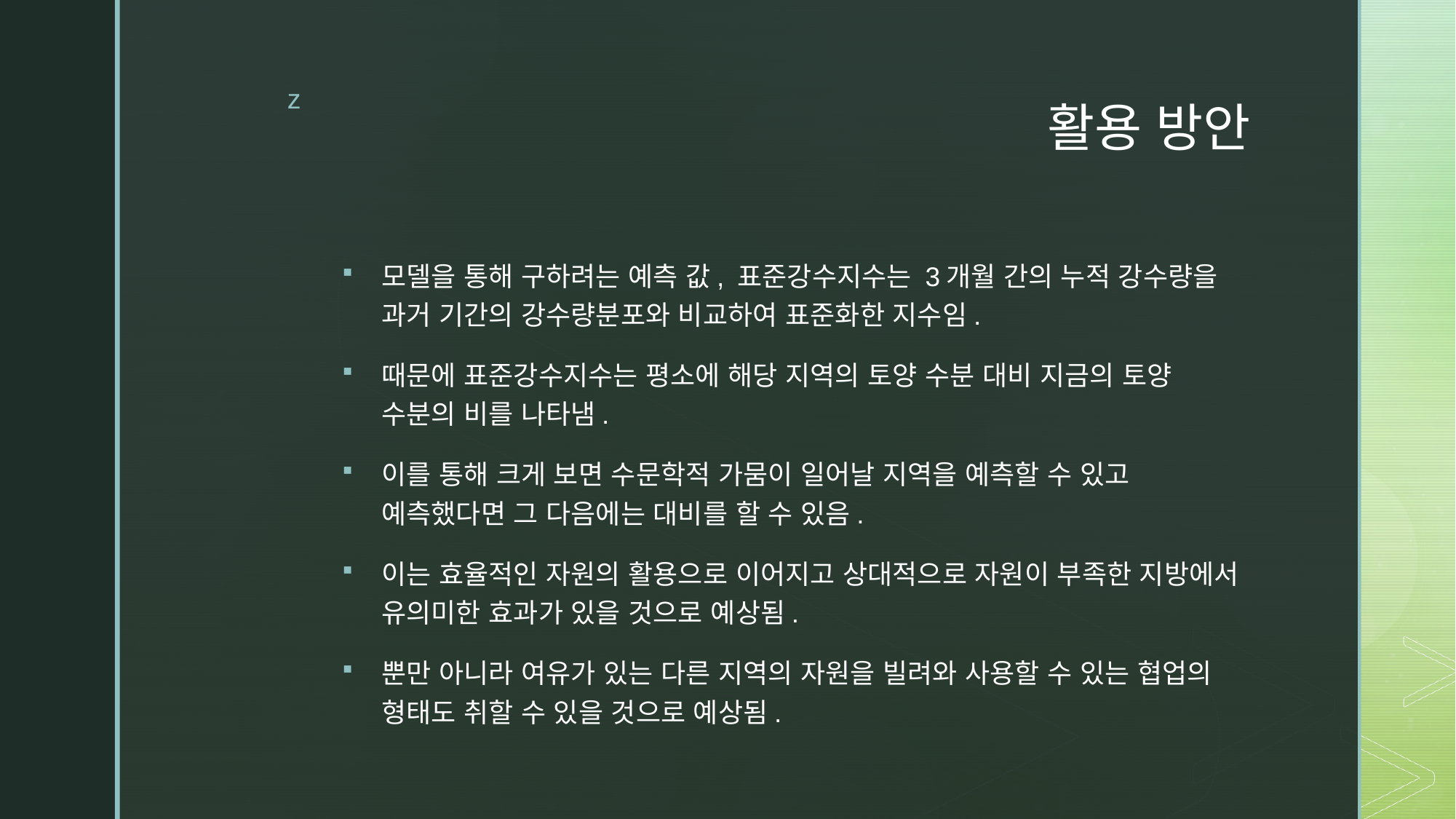

# 활용 방안
모델을 통해 구하려는 예측 값, 표준강수지수는 3개월 간의 누적 강수량을 과거 기간의 강수량분포와 비교하여 표준화한 지수임.
때문에 표준강수지수는 평소에 해당 지역의 토양 수분 대비 지금의 토양 수분의 비를 나타냄.
이를 통해 크게 보면 수문학적 가뭄이 일어날 지역을 예측할 수 있고 예측했다면 그 다음에는 대비를 할 수 있음.
이는 효율적인 자원의 활용으로 이어지고 상대적으로 자원이 부족한 지방에서 유의미한 효과가 있을 것으로 예상됨.
뿐만 아니라 여유가 있는 다른 지역의 자원을 빌려와 사용할 수 있는 협업의 형태도 취할 수 있을 것으로 예상됨.